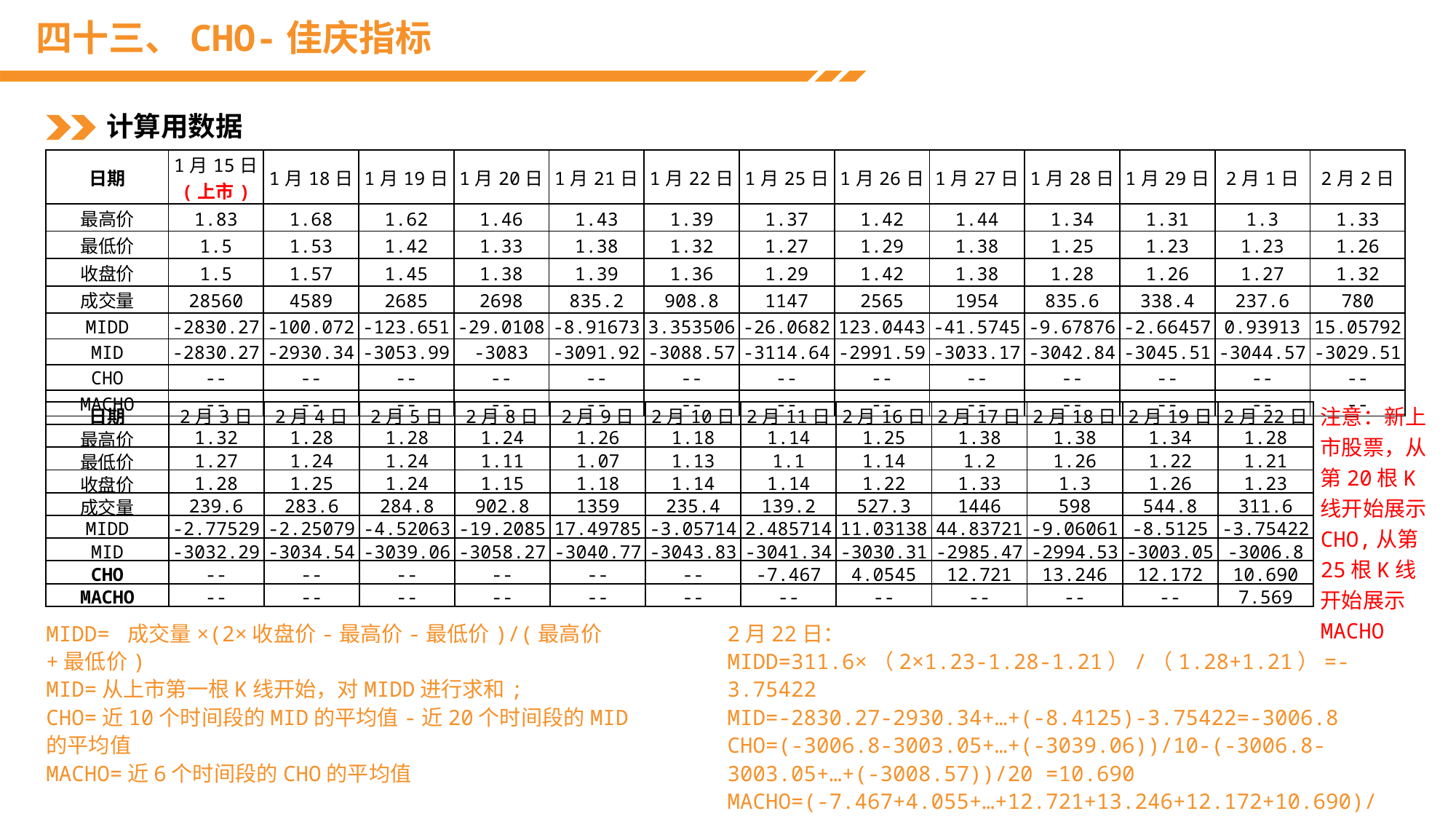

# 四十三、CHO-佳庆指标
计算用数据

| 日期 | 1月15日 (上市) | 1月18日 | 1月19日 | 1月20日 | 1月21日 | 1月22日 | 1月25日 | 1月26日 | 1月27日 | 1月28日 | 1月29日 | 2月1日 | 2月2日 |
| --- | --- | --- | --- | --- | --- | --- | --- | --- | --- | --- | --- | --- | --- |
| 最高价 | 1.83 | 1.68 | 1.62 | 1.46 | 1.43 | 1.39 | 1.37 | 1.42 | 1.44 | 1.34 | 1.31 | 1.3 | 1.33 |
| 最低价 | 1.5 | 1.53 | 1.42 | 1.33 | 1.38 | 1.32 | 1.27 | 1.29 | 1.38 | 1.25 | 1.23 | 1.23 | 1.26 |
| 收盘价 | 1.5 | 1.57 | 1.45 | 1.38 | 1.39 | 1.36 | 1.29 | 1.42 | 1.38 | 1.28 | 1.26 | 1.27 | 1.32 |
| 成交量 | 28560 | 4589 | 2685 | 2698 | 835.2 | 908.8 | 1147 | 2565 | 1954 | 835.6 | 338.4 | 237.6 | 780 |
| MIDD | -2830.27 | -100.072 | -123.651 | -29.0108 | -8.91673 | 3.353506 | -26.0682 | 123.0443 | -41.5745 | -9.67876 | -2.66457 | 0.93913 | 15.05792 |
| MID | -2830.27 | -2930.34 | -3053.99 | -3083 | -3091.92 | -3088.57 | -3114.64 | -2991.59 | -3033.17 | -3042.84 | -3045.51 | -3044.57 | -3029.51 |
| CHO | -- | -- | -- | -- | -- | -- | -- | -- | -- | -- | -- | -- | -- |
| MACHO | -- | -- | -- | -- | -- | -- | -- | -- | -- | -- | -- | -- | -- |
注意：新上市股票，从第20根K线开始展示CHO,从第25根K线开始展示MACHO
| 日期 | 2月3日 | 2月4日 | 2月5日 | 2月8日 | 2月9日 | 2月10日 | 2月11日 | 2月16日 | 2月17日 | 2月18日 | 2月19日 | 2月22日 |
| --- | --- | --- | --- | --- | --- | --- | --- | --- | --- | --- | --- | --- |
| 最高价 | 1.32 | 1.28 | 1.28 | 1.24 | 1.26 | 1.18 | 1.14 | 1.25 | 1.38 | 1.38 | 1.34 | 1.28 |
| 最低价 | 1.27 | 1.24 | 1.24 | 1.11 | 1.07 | 1.13 | 1.1 | 1.14 | 1.2 | 1.26 | 1.22 | 1.21 |
| 收盘价 | 1.28 | 1.25 | 1.24 | 1.15 | 1.18 | 1.14 | 1.14 | 1.22 | 1.33 | 1.3 | 1.26 | 1.23 |
| 成交量 | 239.6 | 283.6 | 284.8 | 902.8 | 1359 | 235.4 | 139.2 | 527.3 | 1446 | 598 | 544.8 | 311.6 |
| MIDD | -2.77529 | -2.25079 | -4.52063 | -19.2085 | 17.49785 | -3.05714 | 2.485714 | 11.03138 | 44.83721 | -9.06061 | -8.5125 | -3.75422 |
| MID | -3032.29 | -3034.54 | -3039.06 | -3058.27 | -3040.77 | -3043.83 | -3041.34 | -3030.31 | -2985.47 | -2994.53 | -3003.05 | -3006.8 |
| CHO | -- | -- | -- | -- | -- | -- | -7.467 | 4.0545 | 12.721 | 13.246 | 12.172 | 10.690 |
| MACHO | -- | -- | -- | -- | -- | -- | -- | -- | -- | -- | -- | 7.569 |
MIDD= 成交量×(2×收盘价-最高价-最低价)/(最高价+最低价)
MID=从上市第一根K线开始，对MIDD进行求和;
CHO=近10个时间段的MID的平均值-近20个时间段的MID的平均值
MACHO=近6个时间段的CHO的平均值
2月22日：
MIDD=311.6×（2×1.23-1.28-1.21）/（1.28+1.21）=-3.75422
MID=-2830.27-2930.34+…+(-8.4125)-3.75422=-3006.8
CHO=(-3006.8-3003.05+…+(-3039.06))/10-(-3006.8-3003.05+…+(-3008.57))/20 =10.690
MACHO=(-7.467+4.055+…+12.721+13.246+12.172+10.690)/7=7.569